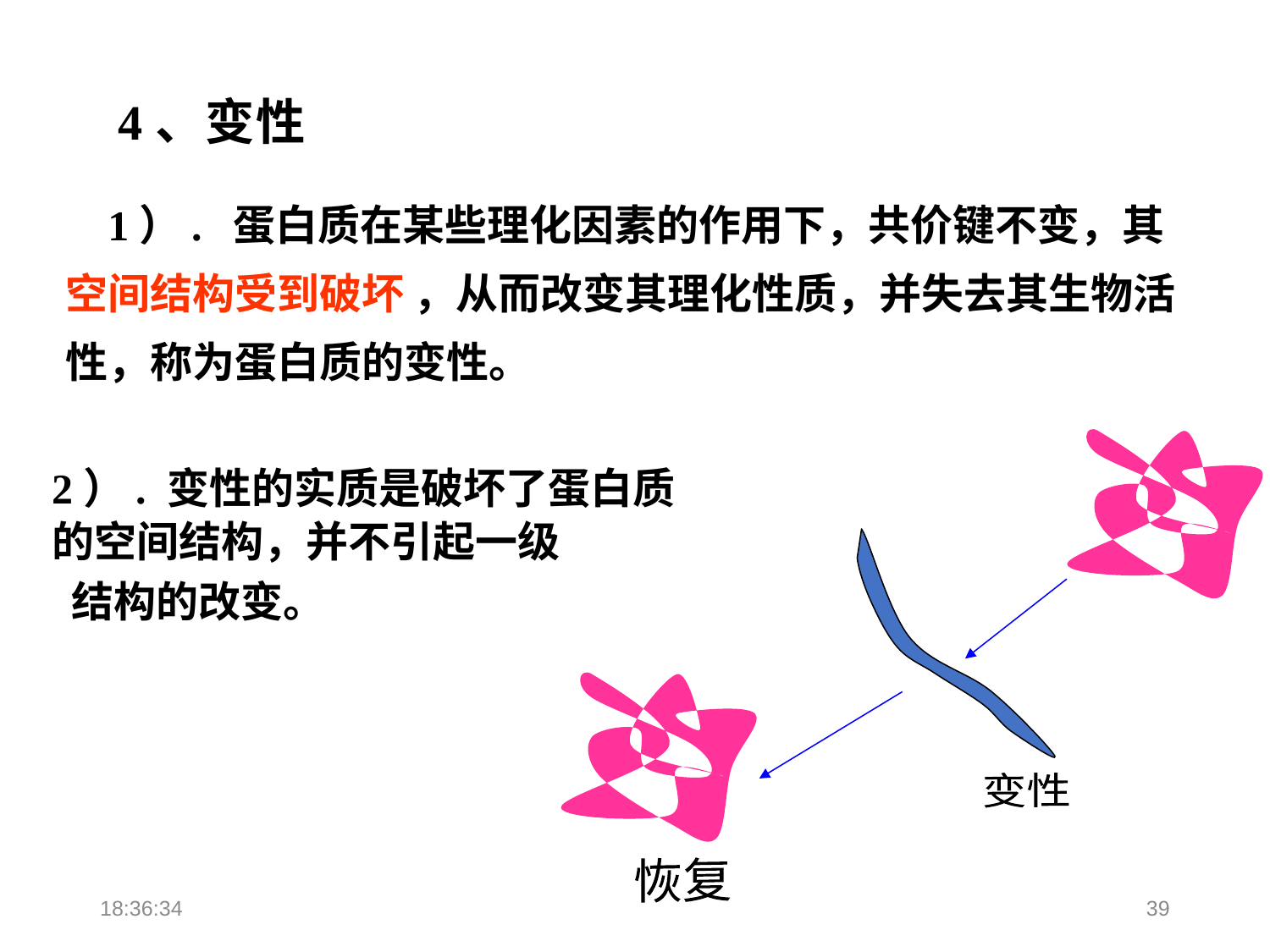

4、变性
    1）.  蛋白质在某些理化因素的作用下，共价键不变，其空间结构受到破坏 ，从而改变其理化性质，并失去其生物活性，称为蛋白质的变性。

2）. 变性的实质是破坏了蛋白质
的空间结构，并不引起一级
 结构的改变。

变性

恢复
18:36:34
39